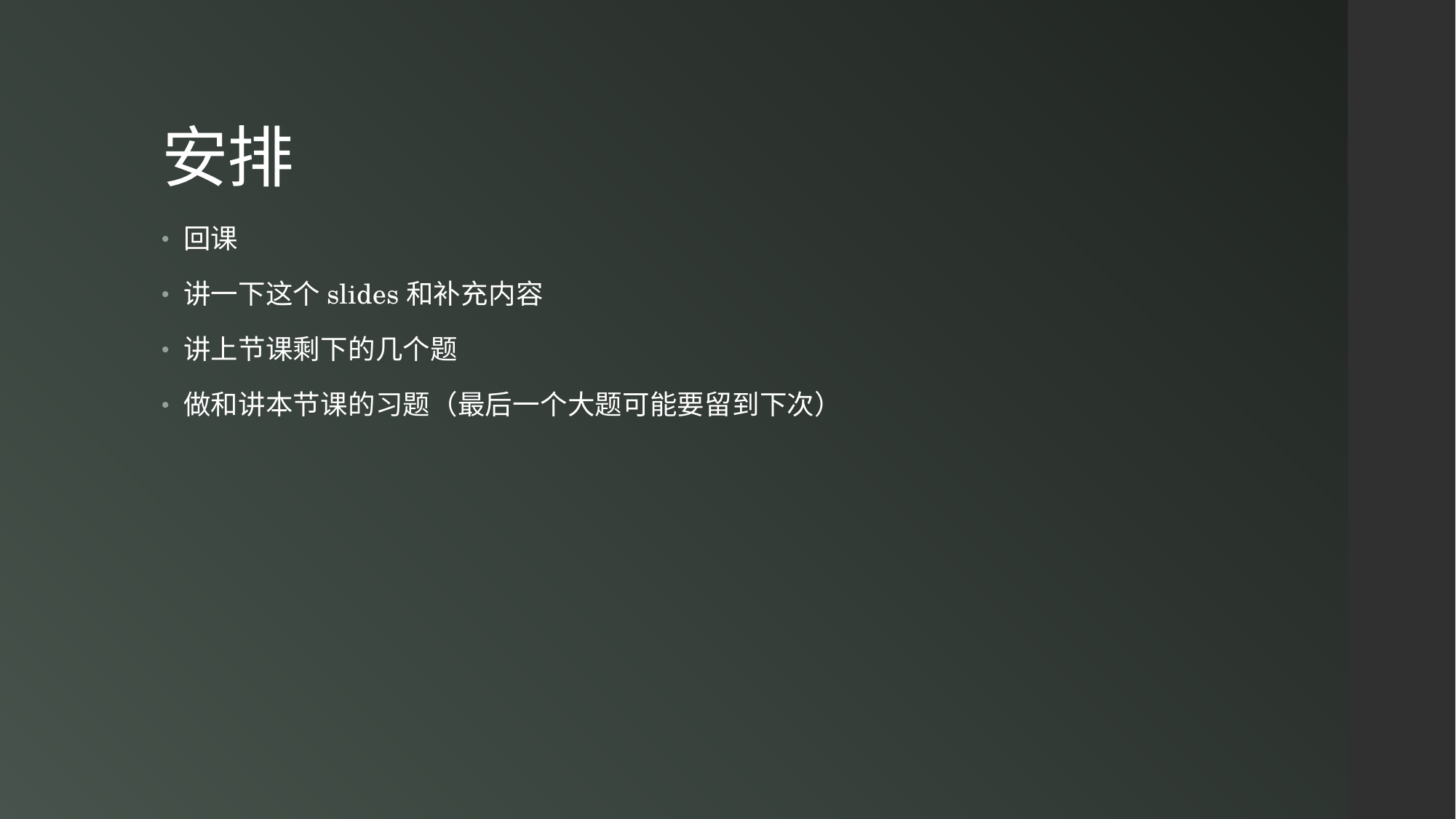

# 安排
回课
讲一下这个slides和补充内容
讲上节课剩下的几个题
做和讲本节课的习题（最后一个大题可能要留到下次）